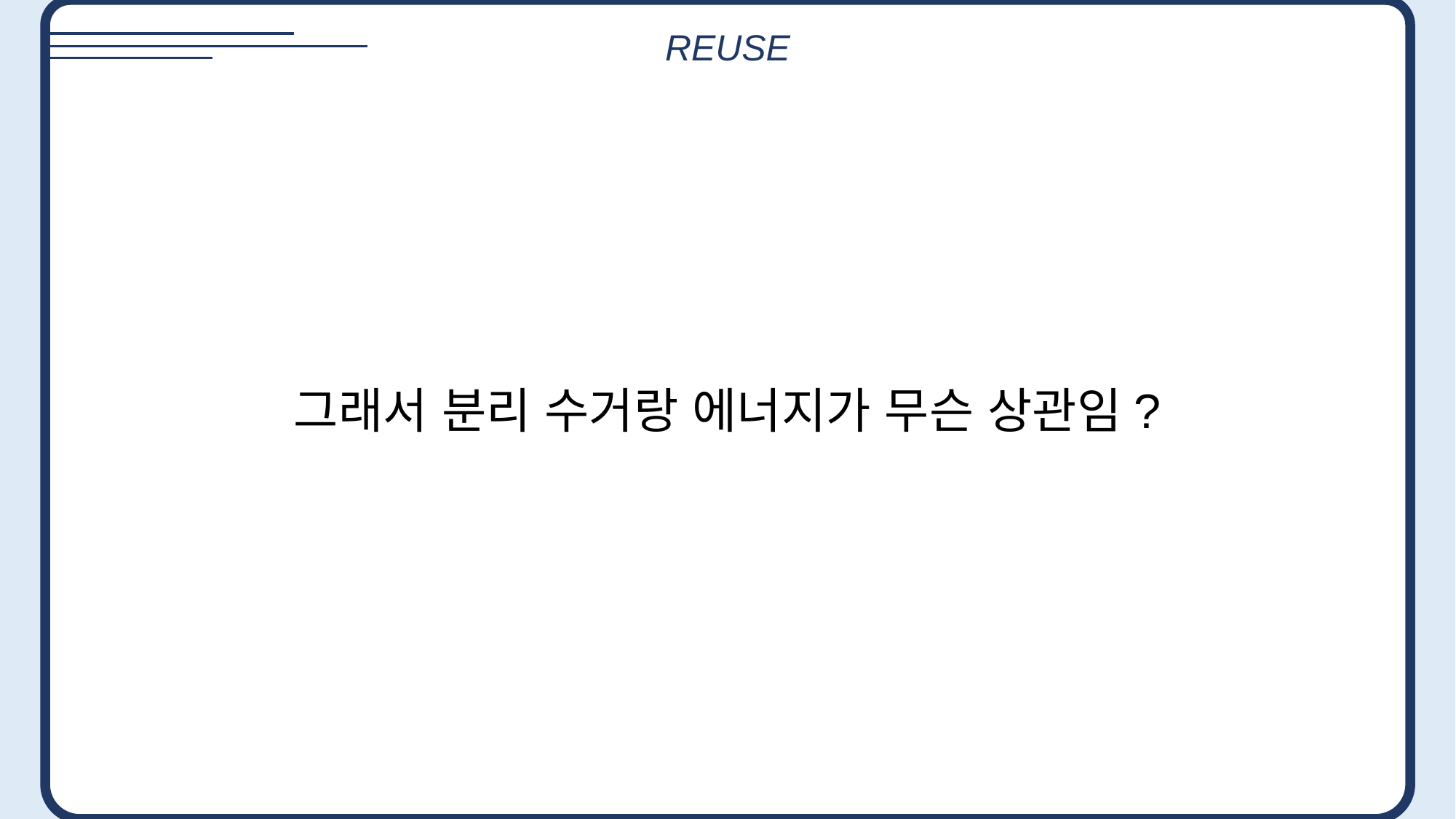

REUSE
그래서 분리 수거랑 에너지가 무슨 상관임?